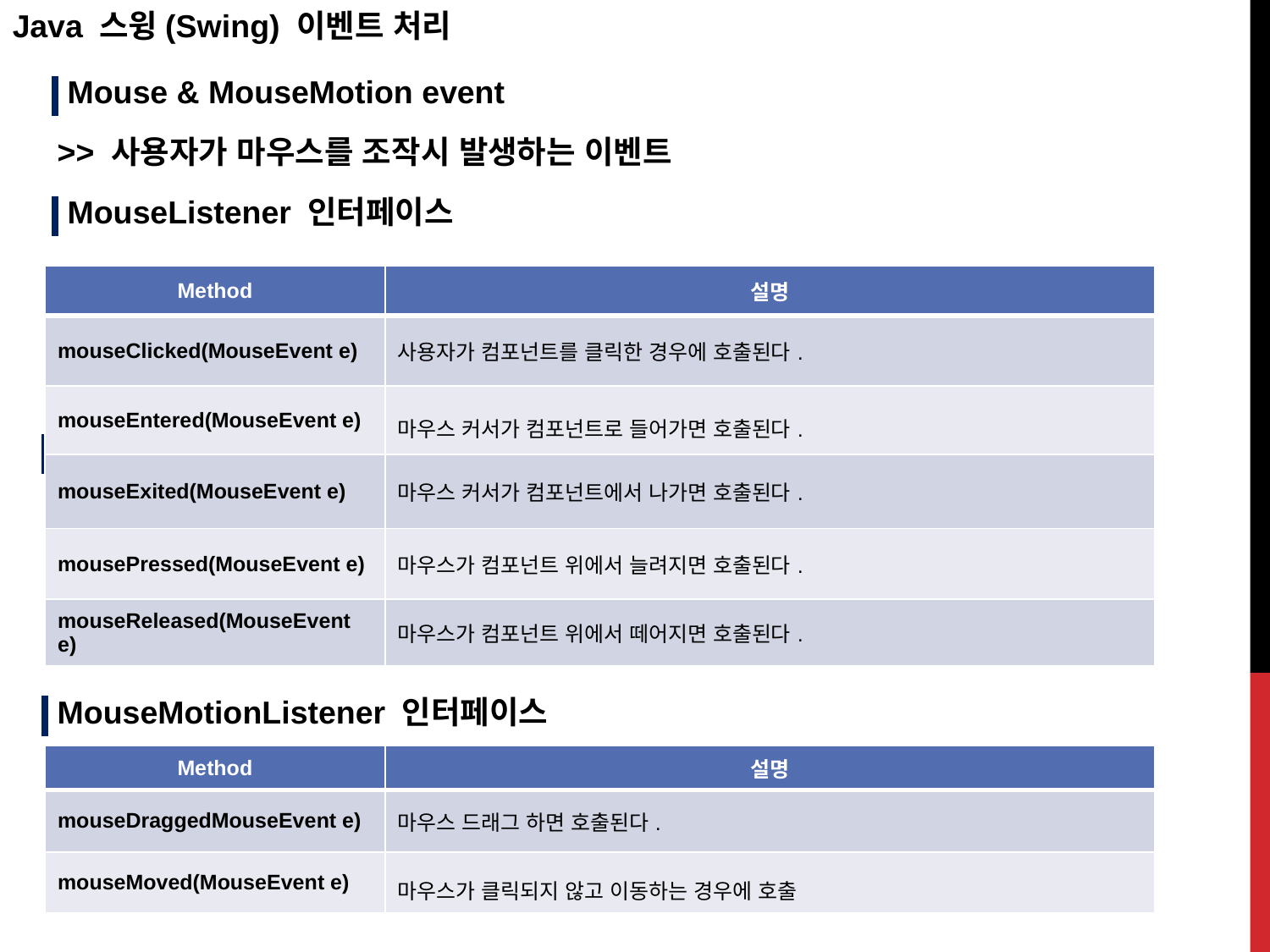

Java 스윙(Swing) 이벤트 처리
Mouse & MouseMotion event
>> 사용자가 마우스를 조작시 발생하는 이벤트
MouseListener 인터페이스
| Method | 설명 |
| --- | --- |
| mouseClicked(MouseEvent e) | 사용자가 컴포넌트를 클릭한 경우에 호출된다. |
| mouseEntered(MouseEvent e) | 마우스 커서가 컴포넌트로 들어가면 호출된다. |
| mouseExited(MouseEvent e) | 마우스 커서가 컴포넌트에서 나가면 호출된다. |
| mousePressed(MouseEvent e) | 마우스가 컴포넌트 위에서 늘려지면 호출된다. |
| mouseReleased(MouseEvent e) | 마우스가 컴포넌트 위에서 떼어지면 호출된다. |
KeyListener 인터페이스
MouseMotionListener 인터페이스
| Method | 설명 |
| --- | --- |
| mouseDraggedMouseEvent e) | 마우스 드래그 하면 호출된다. |
| mouseMoved(MouseEvent e) | 마우스가 클릭되지 않고 이동하는 경우에 호출 |